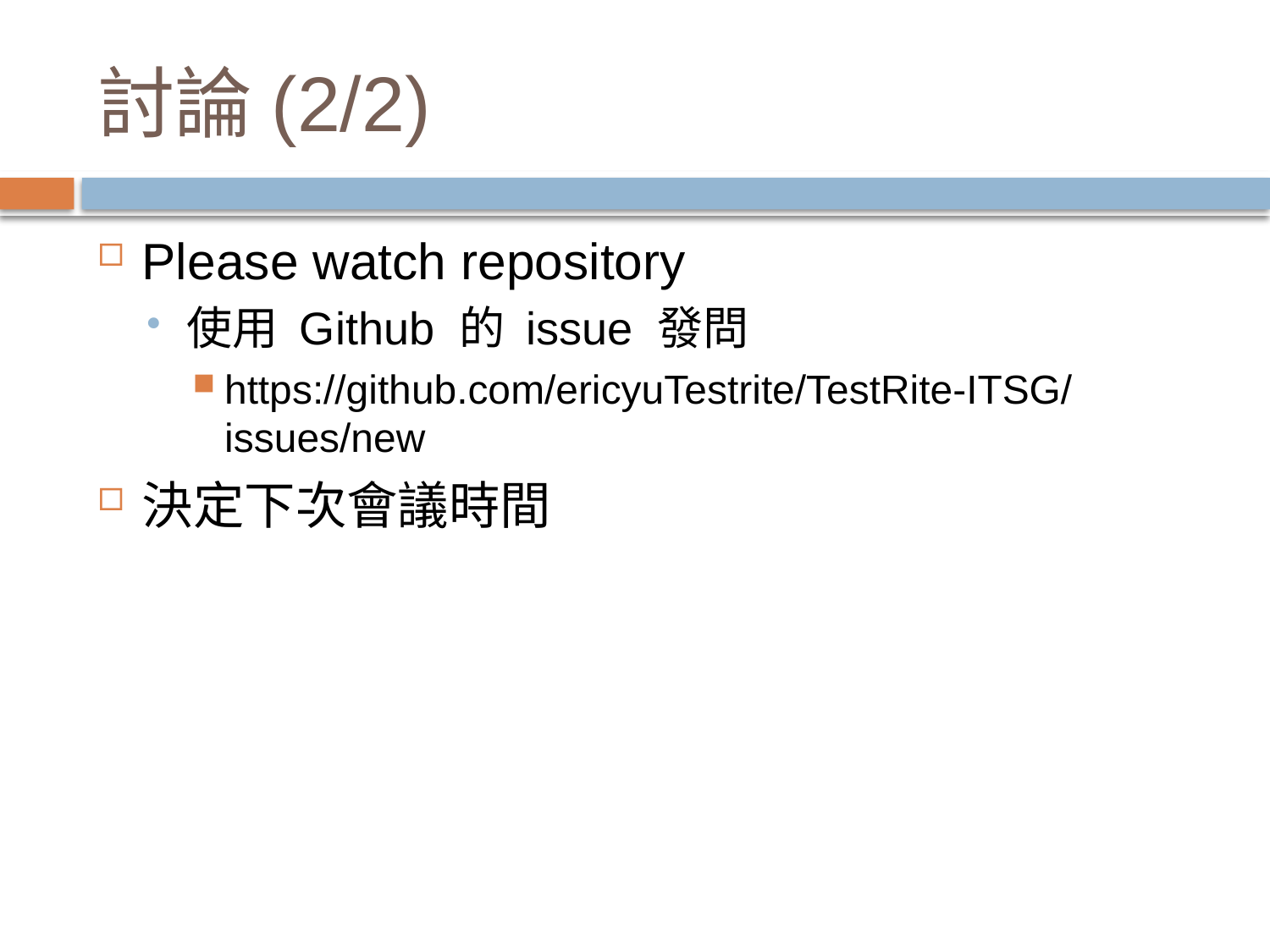

# 討論(2/2)
Please watch repository
使用 Github 的 issue 發問
https://github.com/ericyuTestrite/TestRite-ITSG/issues/new
決定下次會議時間